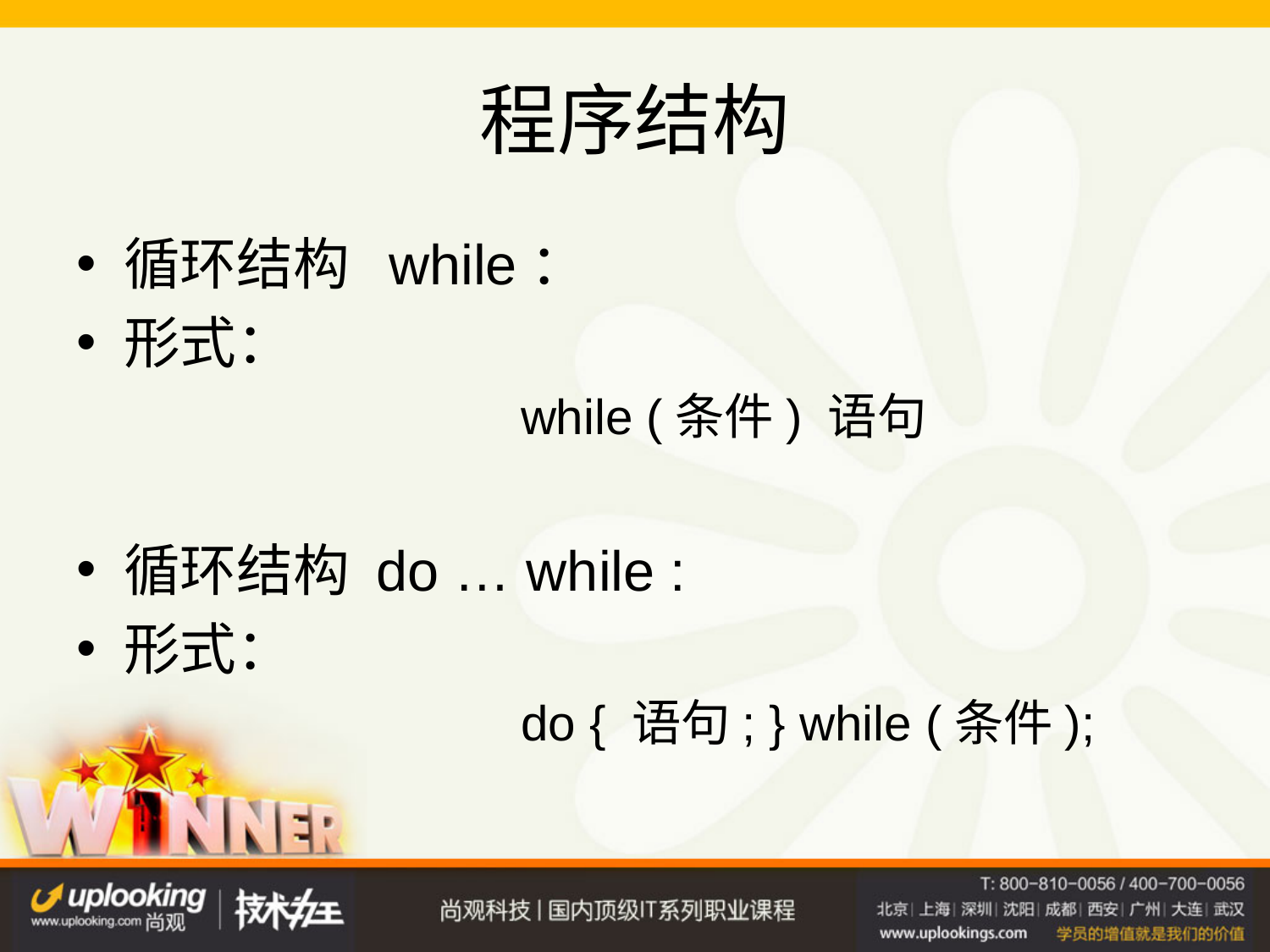

# 程序结构
循环结构  while：
形式：
  			while (条件) 语句

循环结构 do … while :
形式：
  	 		do { 语句; } while (条件);